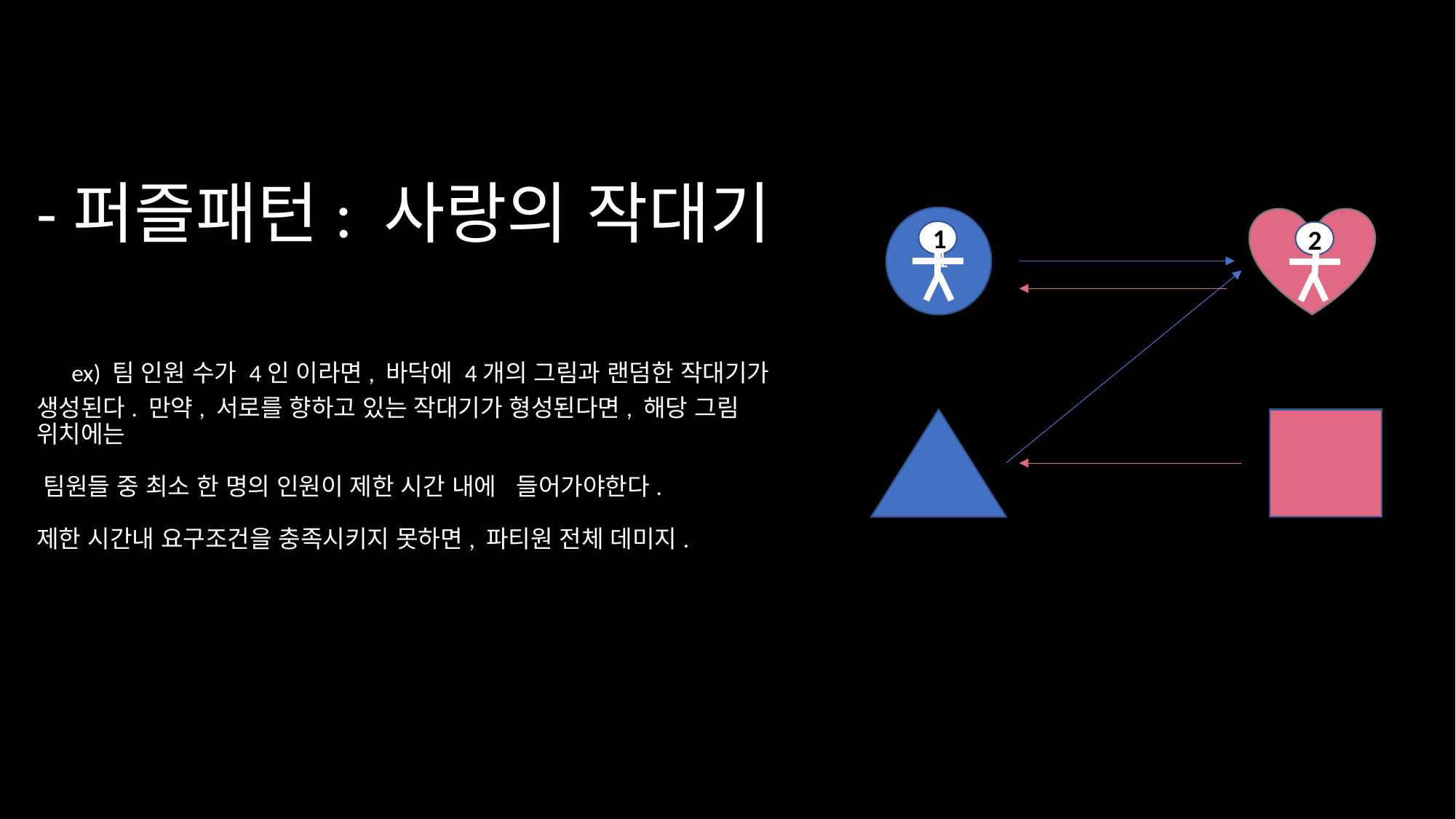

# -퍼즐패턴: 사랑의 작대기 ex) 팀 인원 수가 4인 이라면, 바닥에 4개의 그림과 랜덤한 작대기가 생성된다. 만약, 서로를 향하고 있는 작대기가 형성된다면, 해당 그림 위치에는 팀원들 중 최소 한 명의 인원이 제한 시간 내에   들어가야한다. 제한 시간내 요구조건을 충족시키지 못하면, 파티원 전체 데미지.

1
2

1